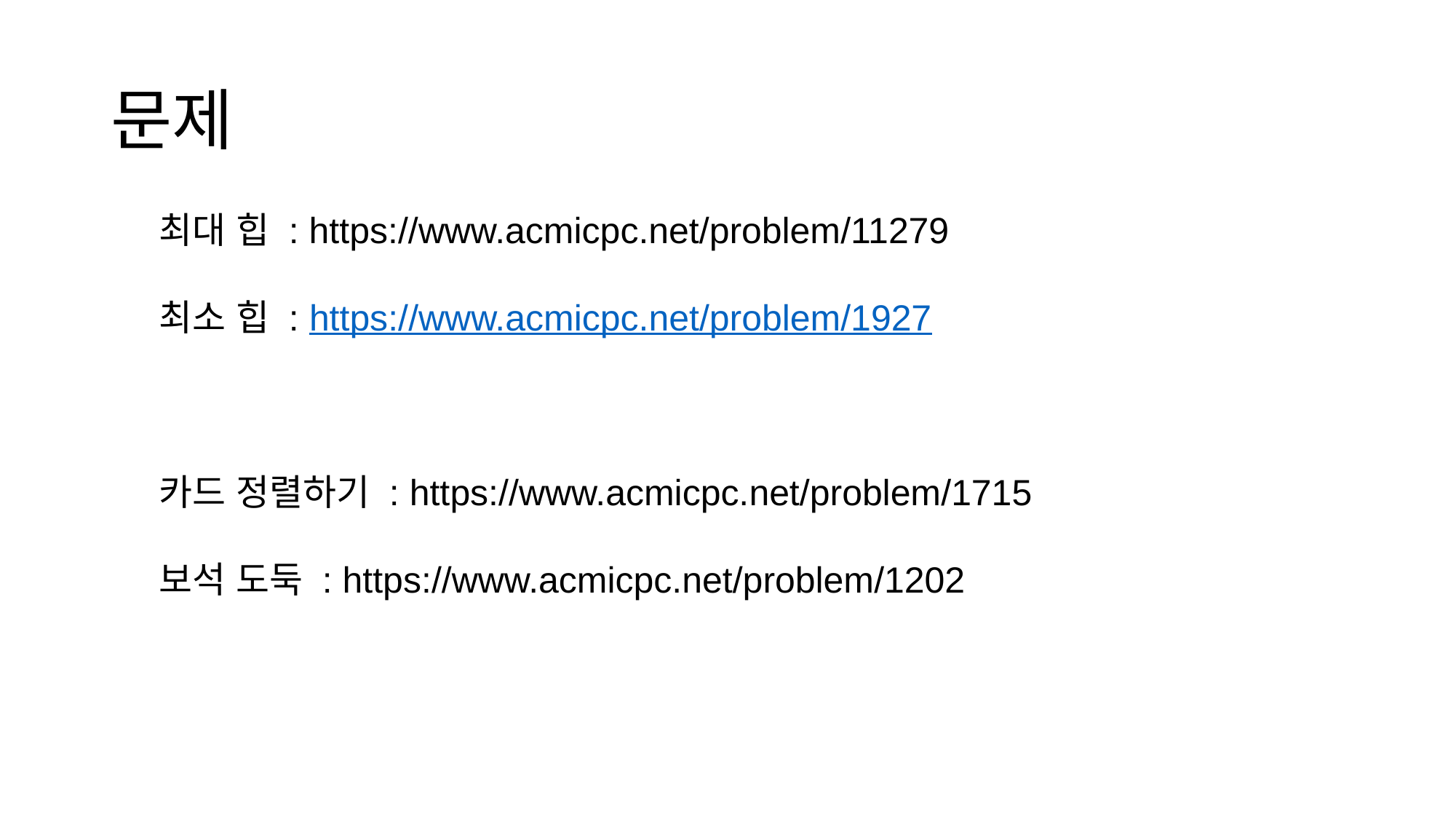

# 문제
최대 힙 : https://www.acmicpc.net/problem/11279

최소 힙 : https://www.acmicpc.net/problem/1927

카드 정렬하기 : https://www.acmicpc.net/problem/1715

보석 도둑 : https://www.acmicpc.net/problem/1202